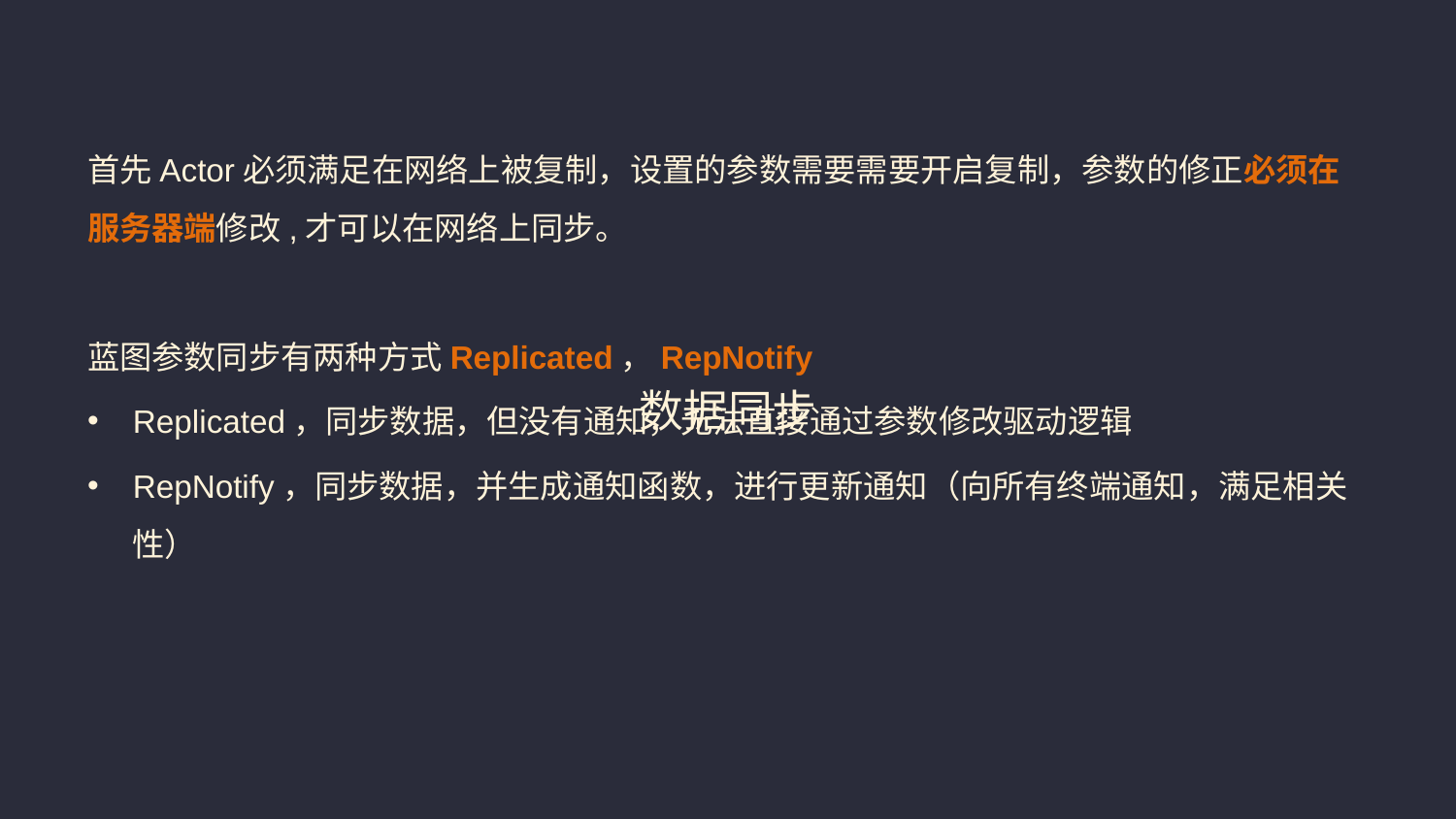

首先Actor必须满足在网络上被复制，设置的参数需要需要开启复制，参数的修正必须在服务器端修改,才可以在网络上同步。

蓝图参数同步有两种方式Replicated，RepNotify
Replicated，同步数据，但没有通知，无法直接通过参数修改驱动逻辑
RepNotify，同步数据，并生成通知函数，进行更新通知（向所有终端通知，满足相关性）
# 数据同步